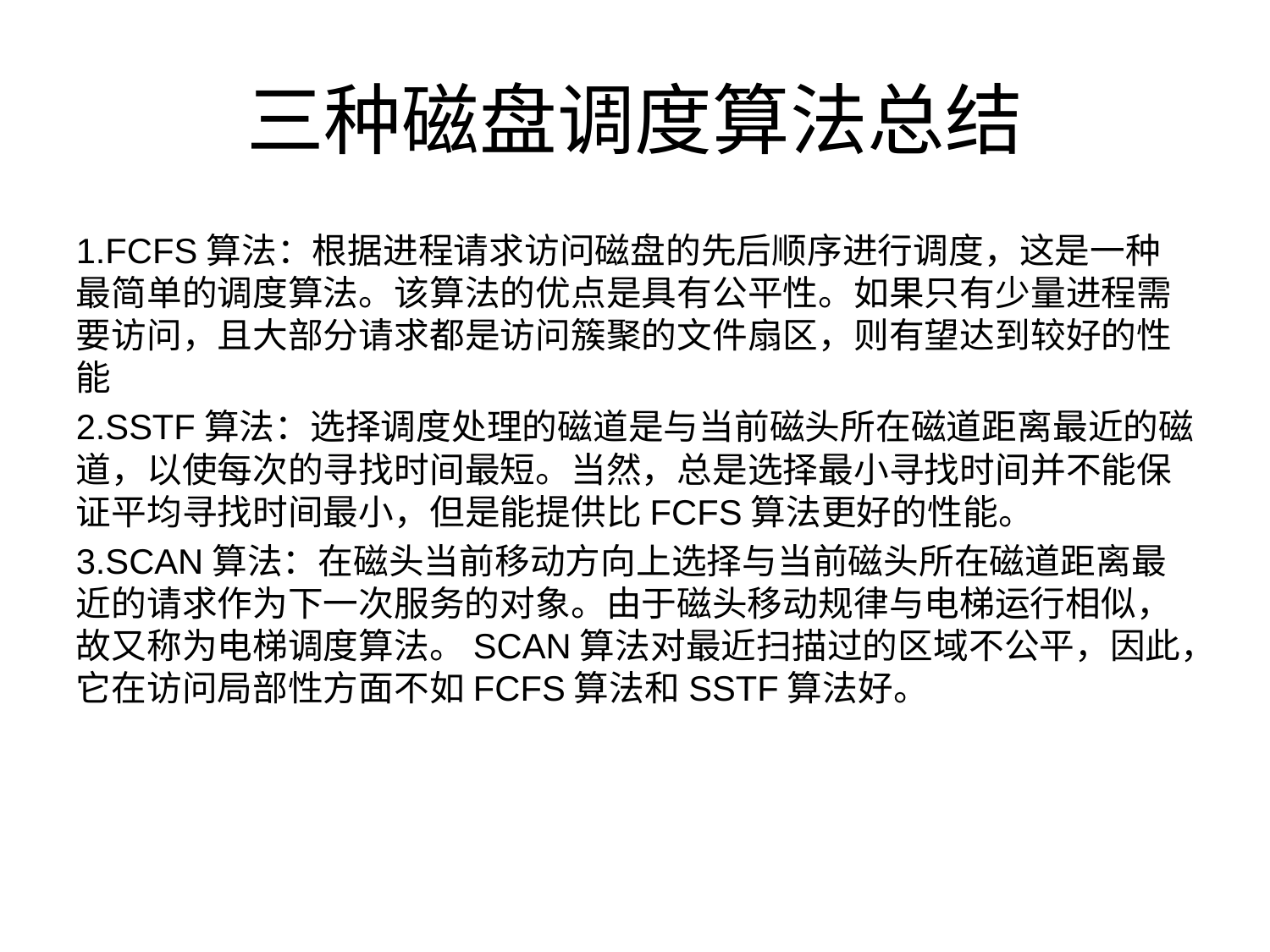

# 三种磁盘调度算法总结
1.FCFS算法：根据进程请求访问磁盘的先后顺序进行调度，这是一种最简单的调度算法。该算法的优点是具有公平性。如果只有少量进程需要访问，且大部分请求都是访问簇聚的文件扇区，则有望达到较好的性能
2.SSTF算法：选择调度处理的磁道是与当前磁头所在磁道距离最近的磁道，以使每次的寻找时间最短。当然，总是选择最小寻找时间并不能保证平均寻找时间最小，但是能提供比FCFS算法更好的性能。
3.SCAN算法：在磁头当前移动方向上选择与当前磁头所在磁道距离最近的请求作为下一次服务的对象。由于磁头移动规律与电梯运行相似，故又称为电梯调度算法。SCAN算法对最近扫描过的区域不公平，因此，它在访问局部性方面不如FCFS算法和SSTF算法好。